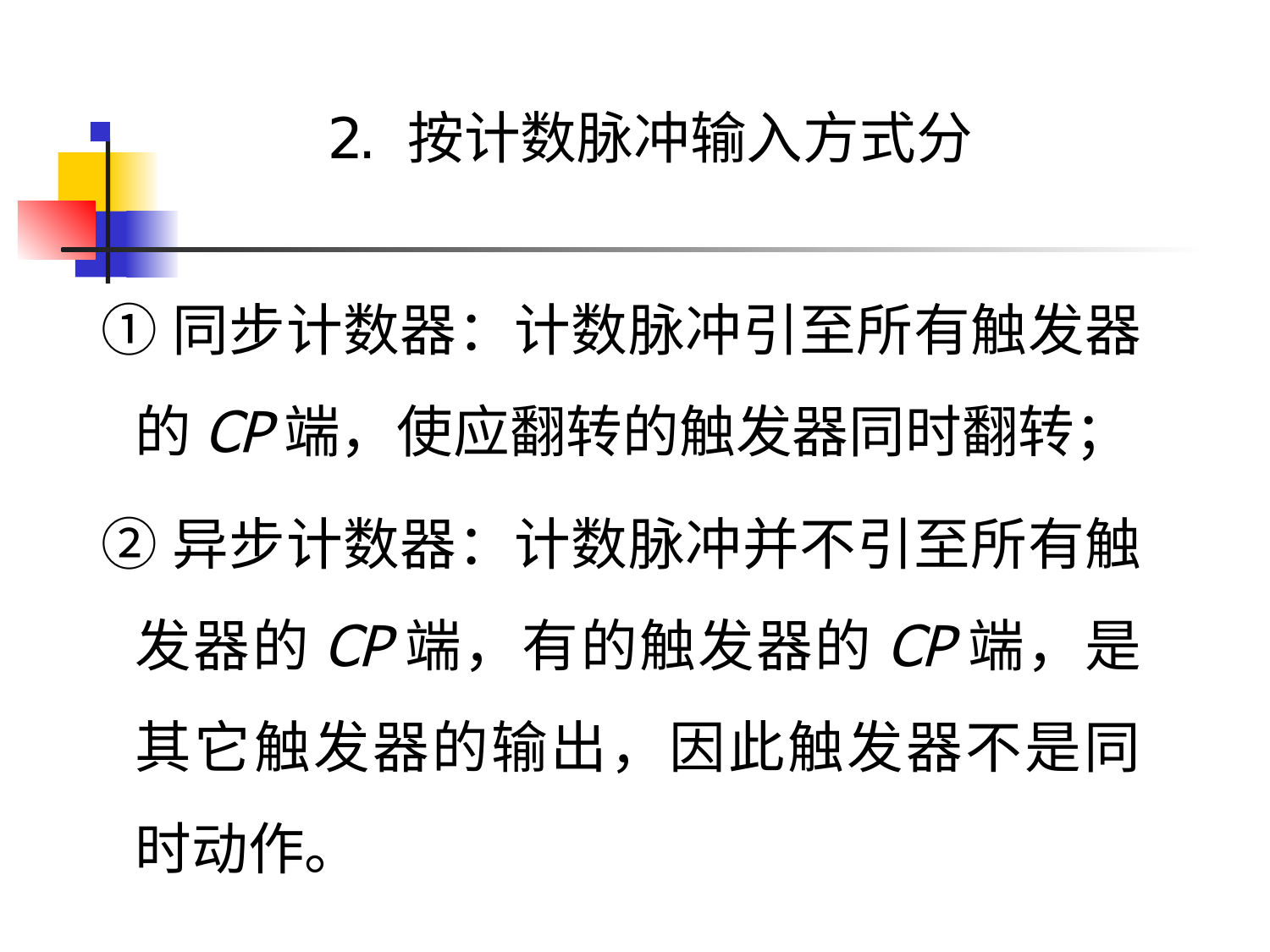

2. 按计数脉冲输入方式分

 ①同步计数器：计数脉冲引至所有触发器的CP端，使应翻转的触发器同时翻转；
 ②异步计数器：计数脉冲并不引至所有触发器的CP端，有的触发器的CP端，是其它触发器的输出，因此触发器不是同时动作。